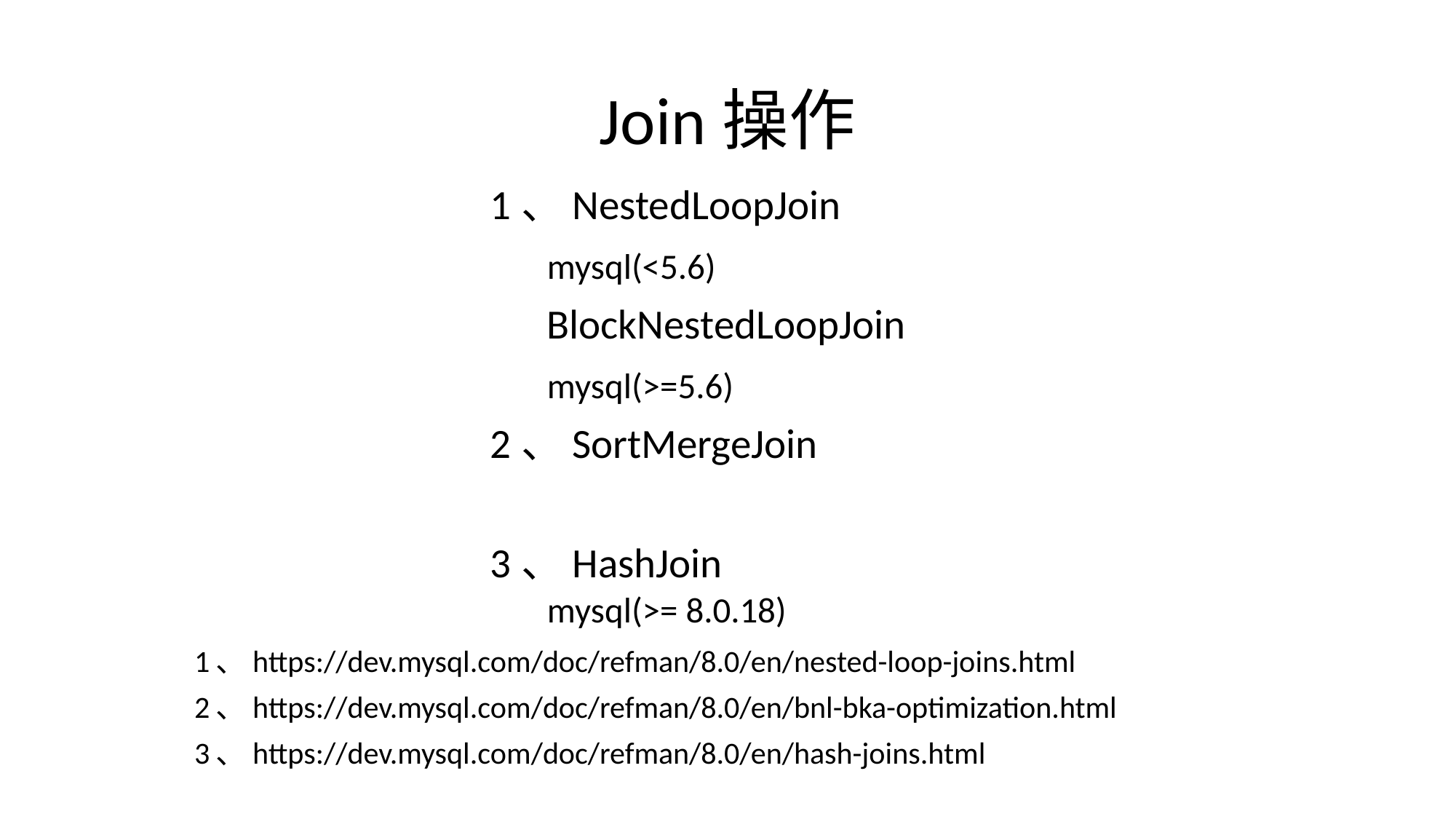

# Join操作
1、NestedLoopJoin
      mysql(<5.6)
      BlockNestedLoopJoin
      mysql(>=5.6)
2、SortMergeJoin

3、HashJoin
      mysql(>= 8.0.18)
1、https://dev.mysql.com/doc/refman/8.0/en/nested-loop-joins.html
2、https://dev.mysql.com/doc/refman/8.0/en/bnl-bka-optimization.html
3、https://dev.mysql.com/doc/refman/8.0/en/hash-joins.html